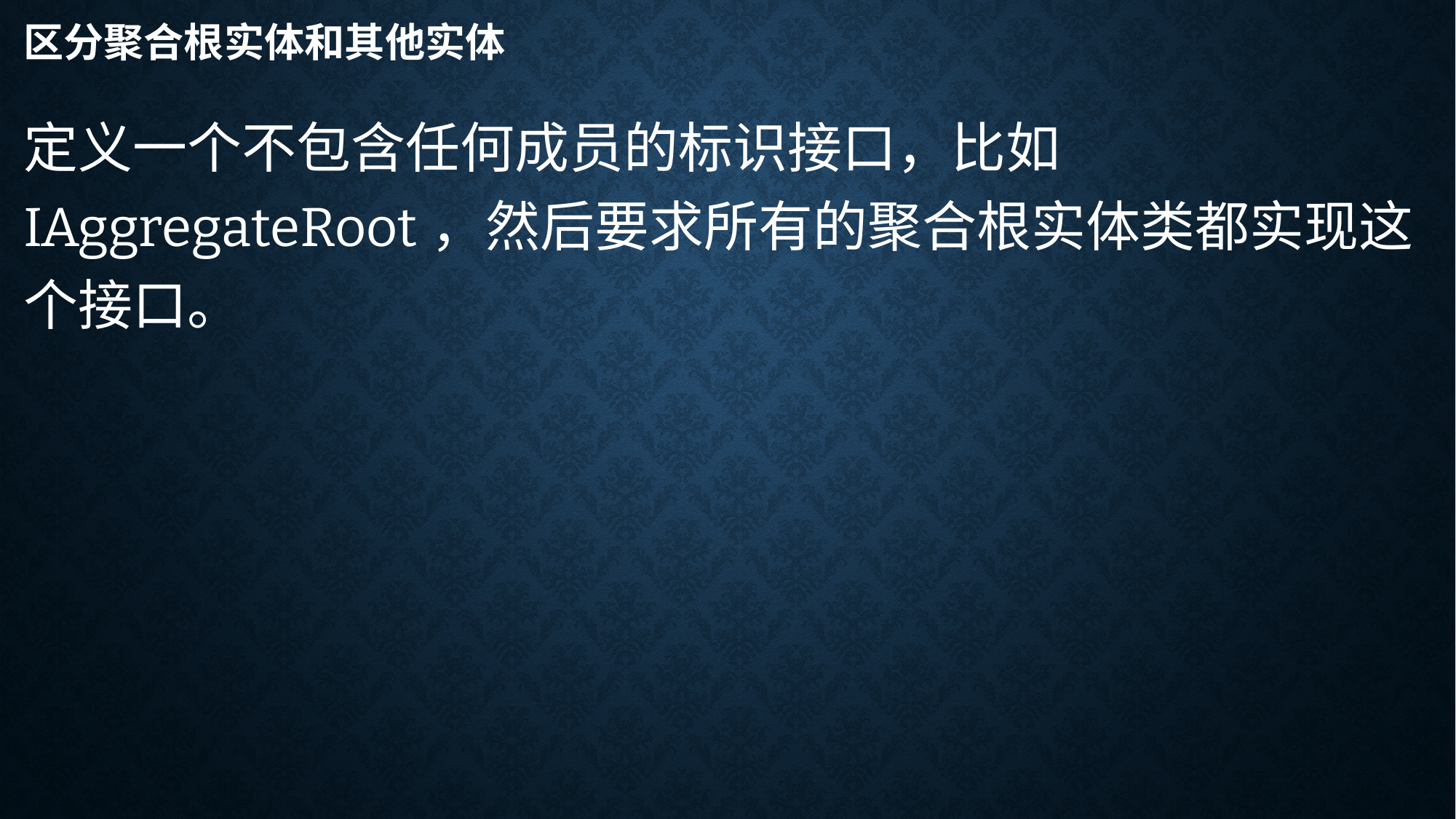

# 区分聚合根实体和其他实体
定义一个不包含任何成员的标识接口，比如IAggregateRoot，然后要求所有的聚合根实体类都实现这个接口。